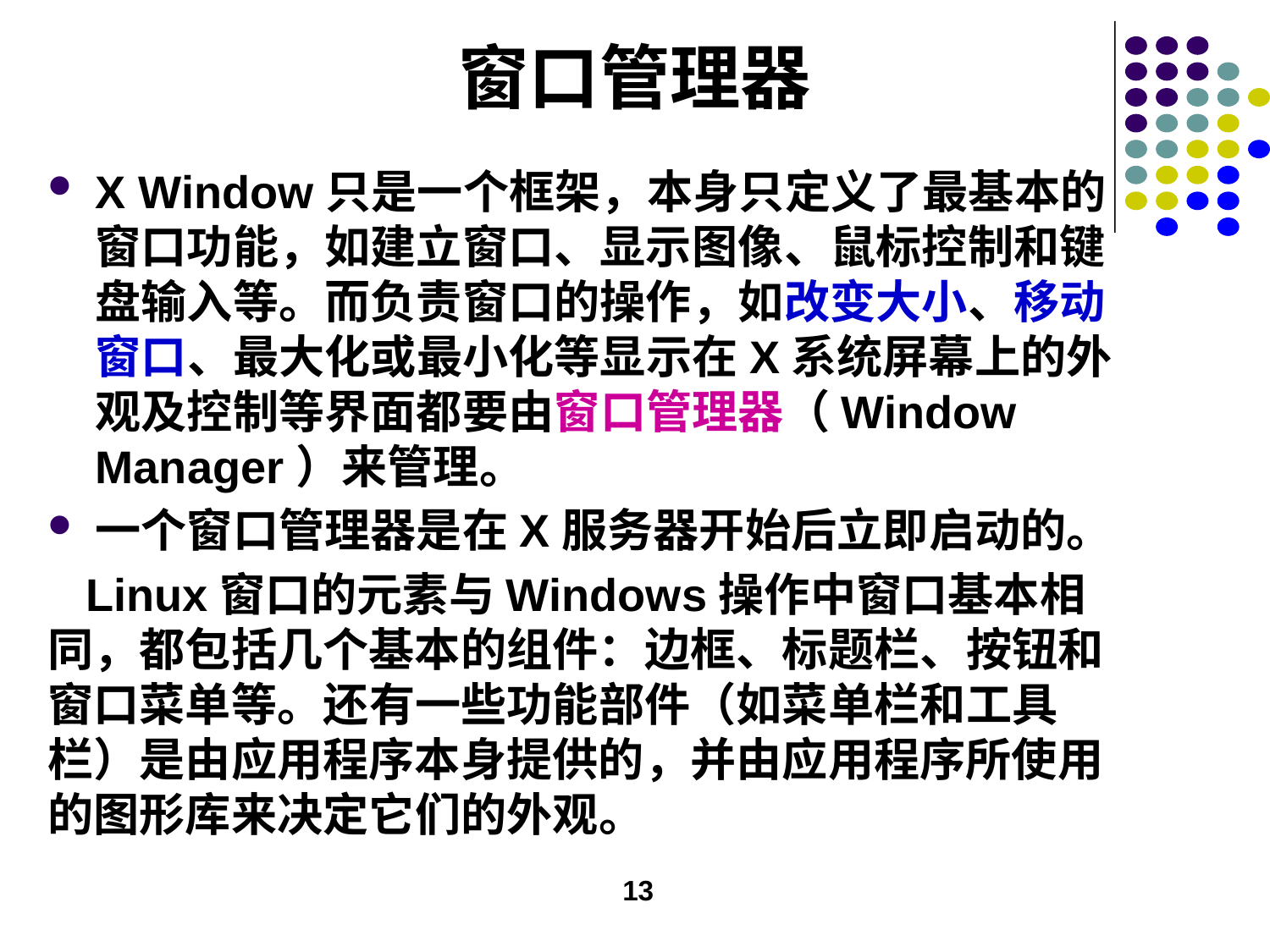

# 窗口管理器
X Window只是一个框架，本身只定义了最基本的窗口功能，如建立窗口、显示图像、鼠标控制和键盘输入等。而负责窗口的操作，如改变大小、移动窗口、最大化或最小化等显示在X系统屏幕上的外观及控制等界面都要由窗口管理器（Window Manager）来管理。
一个窗口管理器是在X服务器开始后立即启动的。
   Linux窗口的元素与Windows操作中窗口基本相同，都包括几个基本的组件：边框、标题栏、按钮和窗口菜单等。还有一些功能部件（如菜单栏和工具栏）是由应用程序本身提供的，并由应用程序所使用的图形库来决定它们的外观。
13